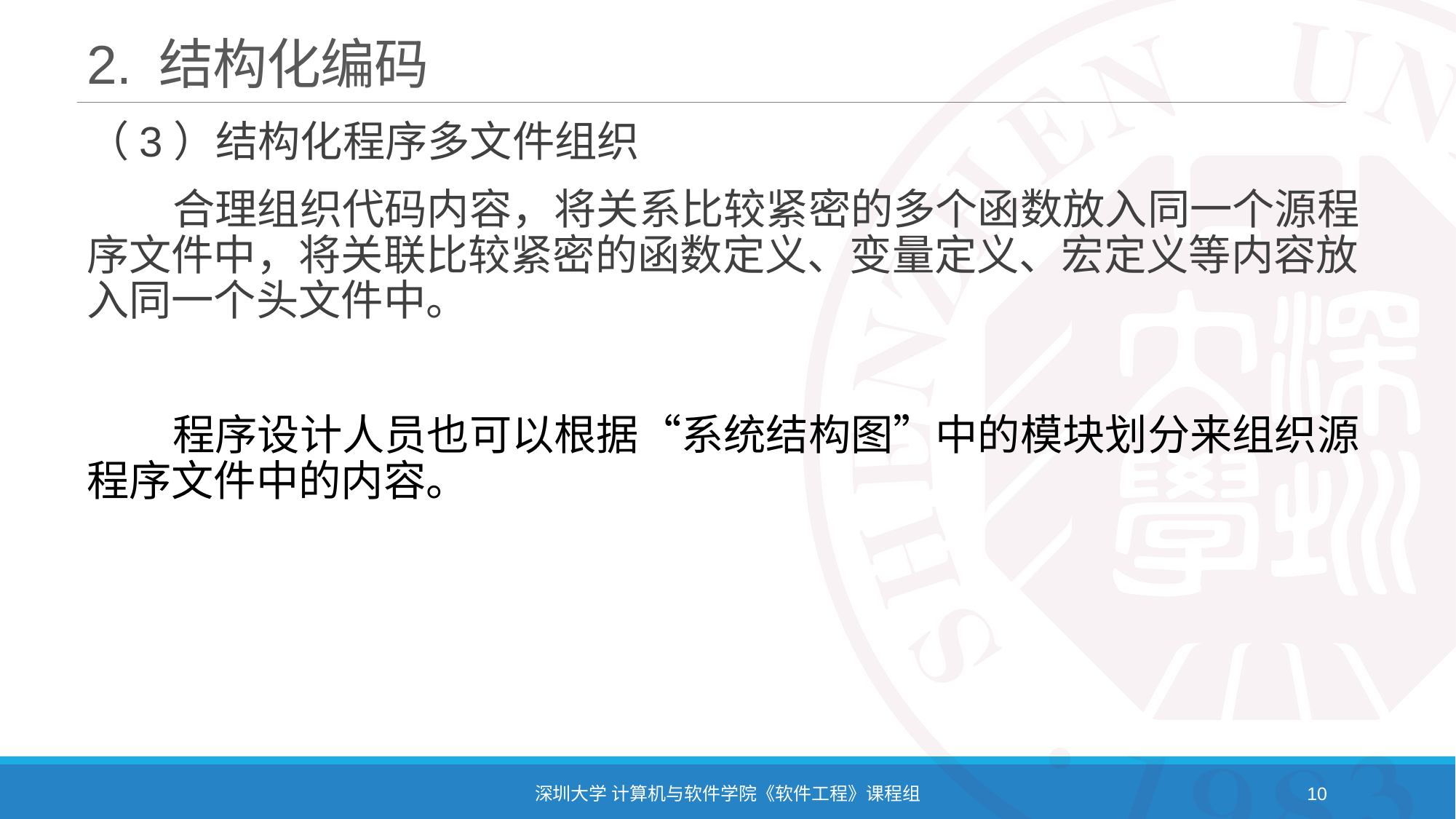

# 2. 结构化编码
（3）结构化程序多文件组织
        合理组织代码内容，将关系比较紧密的多个函数放入同一个源程序文件中，将关联比较紧密的函数定义、变量定义、宏定义等内容放入同一个头文件中。

        程序设计人员也可以根据“系统结构图”中的模块划分来组织源程序文件中的内容。

深圳大学 计算机与软件学院《软件工程》课程组
10